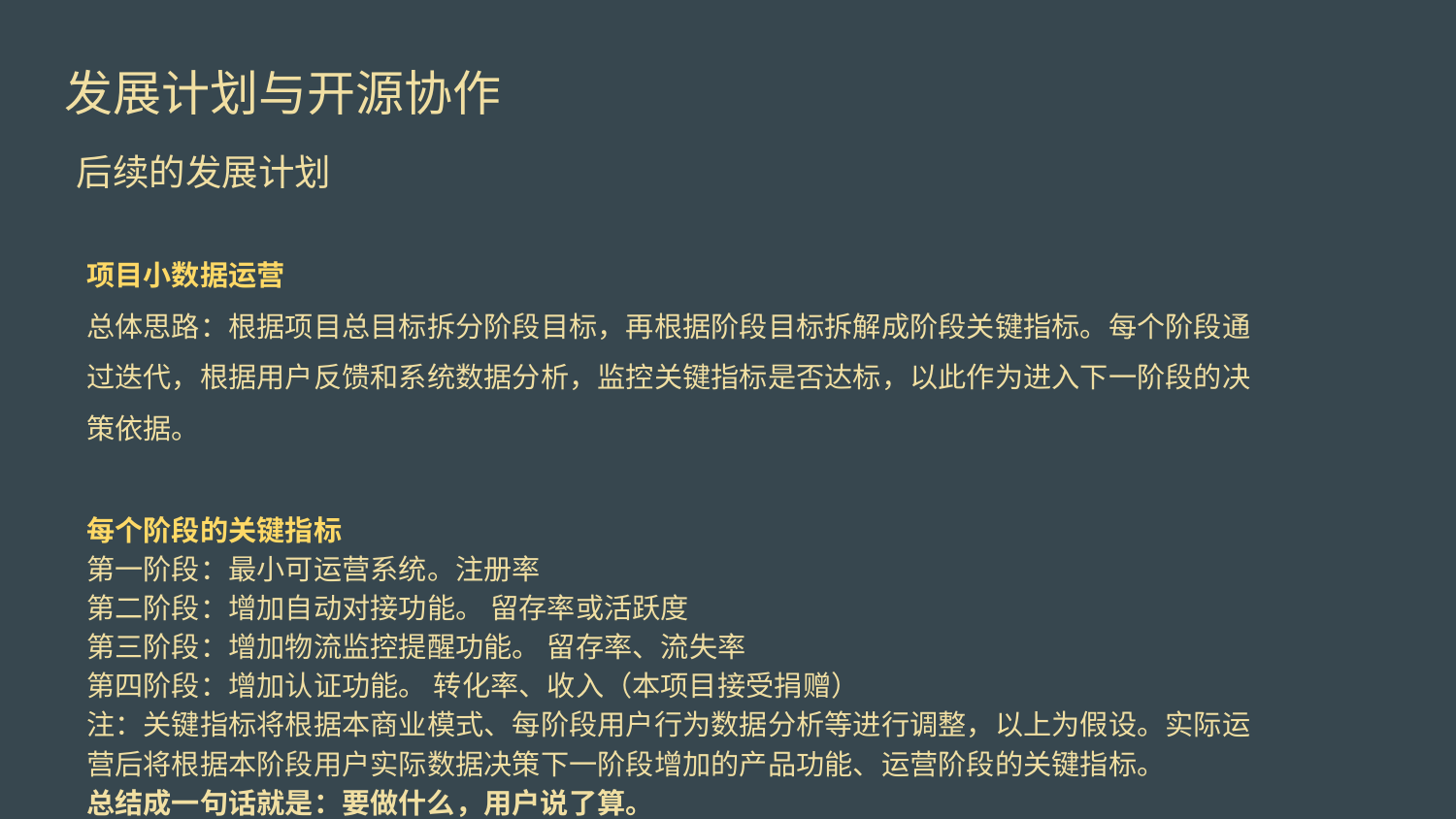

发展计划与开源协作
# 后续的发展计划
项目小数据运营
总体思路：根据项目总目标拆分阶段目标，再根据阶段目标拆解成阶段关键指标。每个阶段通过迭代，根据用户反馈和系统数据分析，监控关键指标是否达标，以此作为进入下一阶段的决策依据。

每个阶段的关键指标
第一阶段：最小可运营系统。注册率
第二阶段：增加自动对接功能。 留存率或活跃度
第三阶段：增加物流监控提醒功能。 留存率、流失率
第四阶段：增加认证功能。 转化率、收入（本项目接受捐赠）
注：关键指标将根据本商业模式、每阶段用户行为数据分析等进行调整，以上为假设。实际运营后将根据本阶段用户实际数据决策下一阶段增加的产品功能、运营阶段的关键指标。
总结成一句话就是：要做什么，用户说了算。